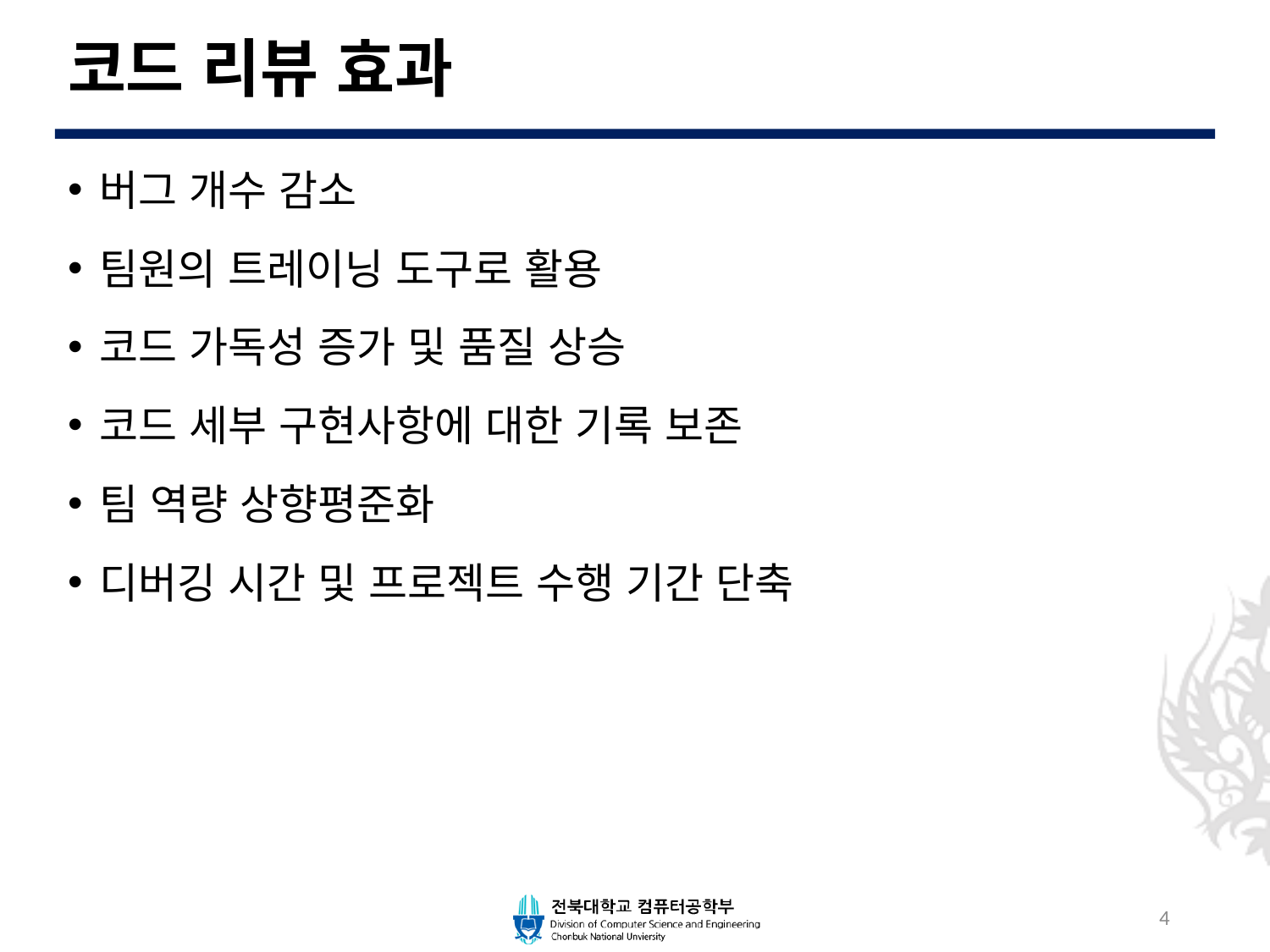

# 코드 리뷰 효과
버그 개수 감소
팀원의 트레이닝 도구로 활용
코드 가독성 증가 및 품질 상승
코드 세부 구현사항에 대한 기록 보존
팀 역량 상향평준화
디버깅 시간 및 프로젝트 수행 기간 단축
4